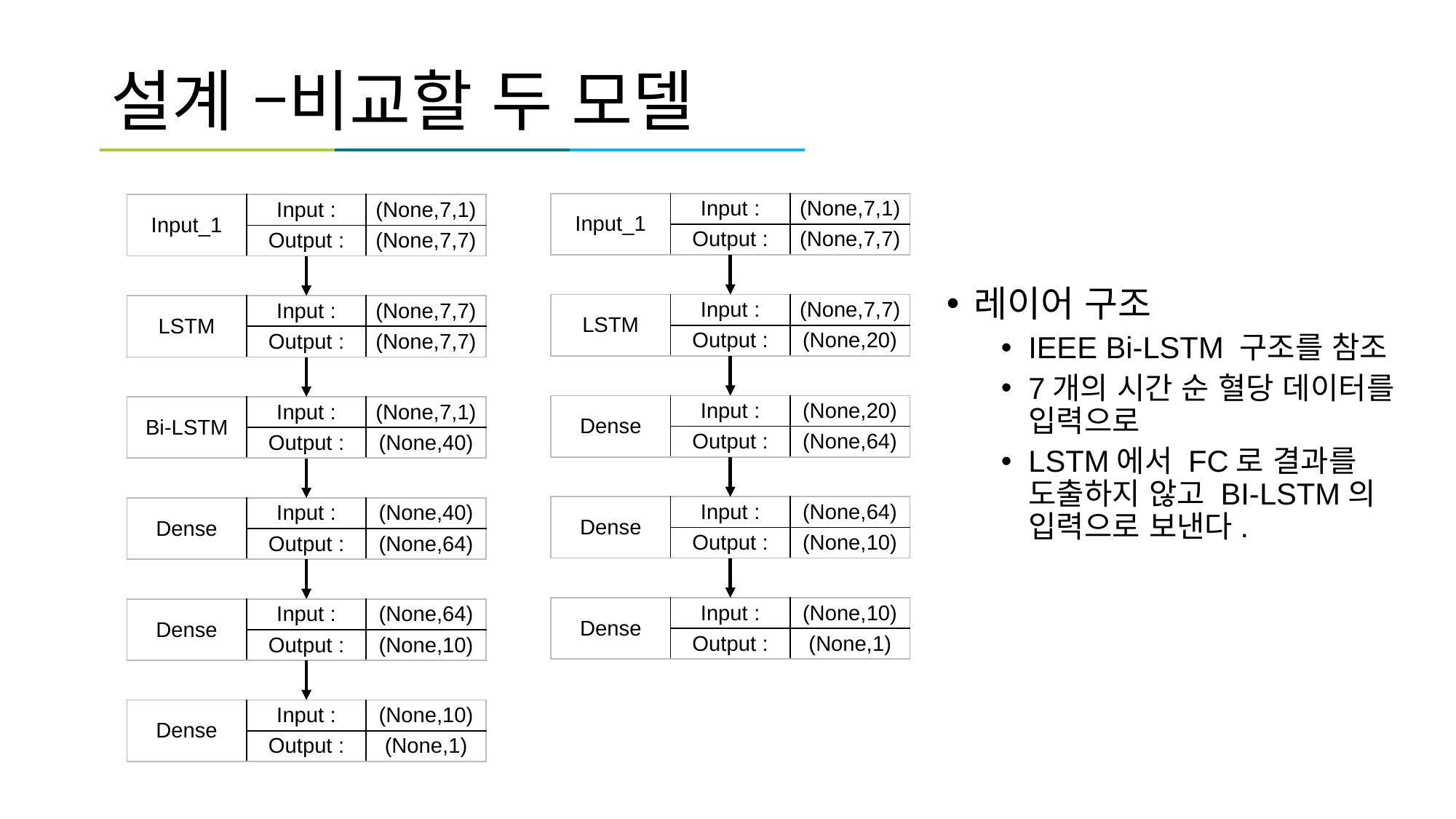

# 설계 –비교할 두 모델
| Input\_1 | Input : | (None,7,1) |
| --- | --- | --- |
|  | Output : | (None,7,7) |
| Input\_1 | Input : | (None,7,1) |
| --- | --- | --- |
|  | Output : | (None,7,7) |
레이어 구조
IEEE Bi-LSTM 구조를 참조
7개의 시간 순 혈당 데이터를 입력으로
LSTM에서 FC로 결과를
도출하지 않고 BI-LSTM의
입력으로 보낸다.
| LSTM | Input : | (None,7,7) |
| --- | --- | --- |
|  | Output : | (None,20) |
| LSTM | Input : | (None,7,7) |
| --- | --- | --- |
|  | Output : | (None,7,7) |
| Dense | Input : | (None,20) |
| --- | --- | --- |
|  | Output : | (None,64) |
| Bi-LSTM | Input : | (None,7,1) |
| --- | --- | --- |
|  | Output : | (None,40) |
| Dense | Input : | (None,64) |
| --- | --- | --- |
|  | Output : | (None,10) |
| Dense | Input : | (None,40) |
| --- | --- | --- |
|  | Output : | (None,64) |
| Dense | Input : | (None,10) |
| --- | --- | --- |
|  | Output : | (None,1) |
| Dense | Input : | (None,64) |
| --- | --- | --- |
|  | Output : | (None,10) |
| Dense | Input : | (None,10) |
| --- | --- | --- |
|  | Output : | (None,1) |